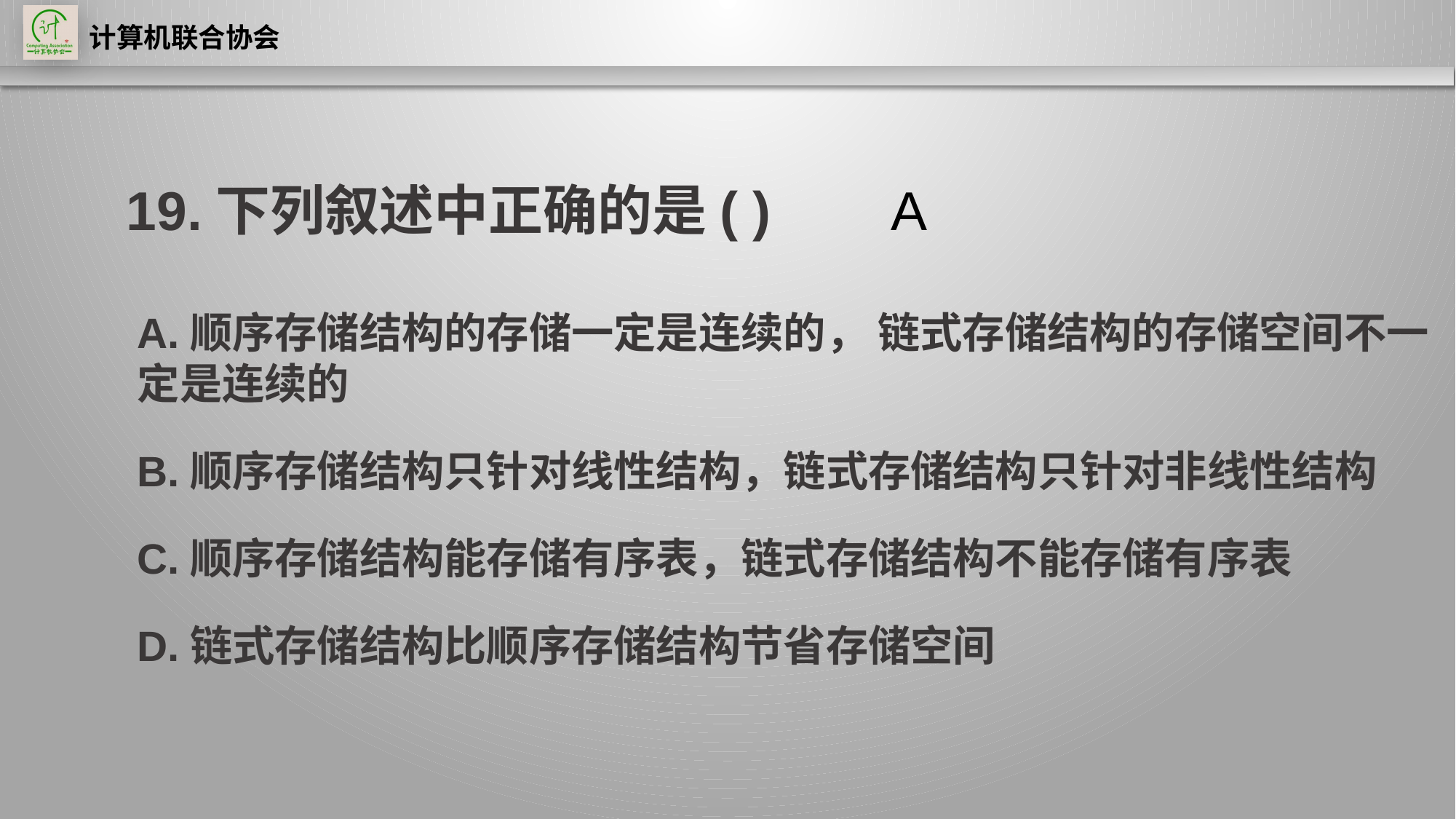

A
19.下列叙述中正确的是( )
A.顺序存储结构的存储一定是连续的， 链式存储结构的存储空间不一定是连续的
B.顺序存储结构只针对线性结构，链式存储结构只针对非线性结构
C.顺序存储结构能存储有序表，链式存储结构不能存储有序表
D.链式存储结构比顺序存储结构节省存储空间